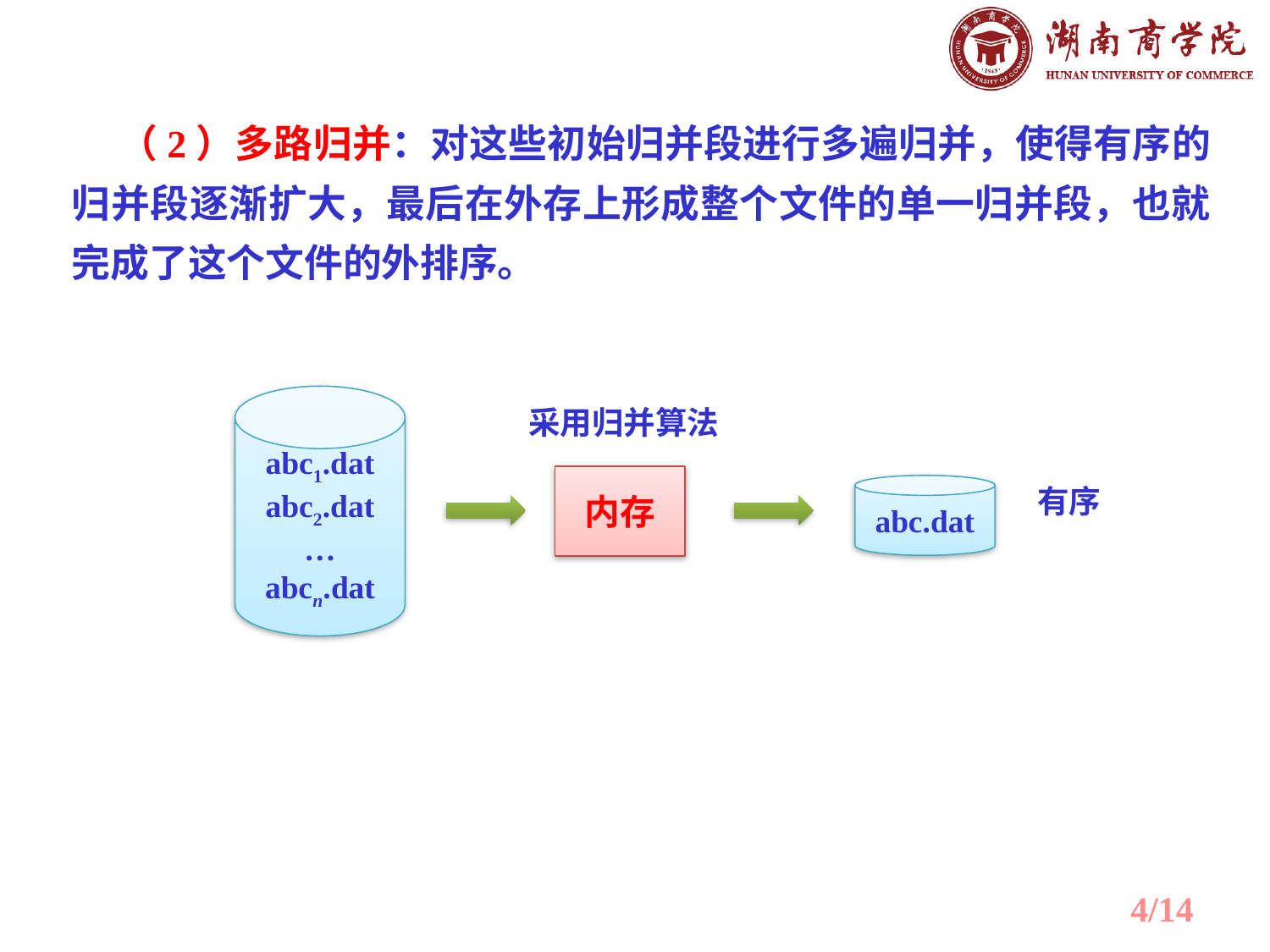

（2）多路归并：对这些初始归并段进行多遍归并，使得有序的归并段逐渐扩大，最后在外存上形成整个文件的单一归并段，也就完成了这个文件的外排序。

abc1.dat
abc2.dat
…
abcn.dat

采用归并算法
内存
有序
abc.dat

4/14